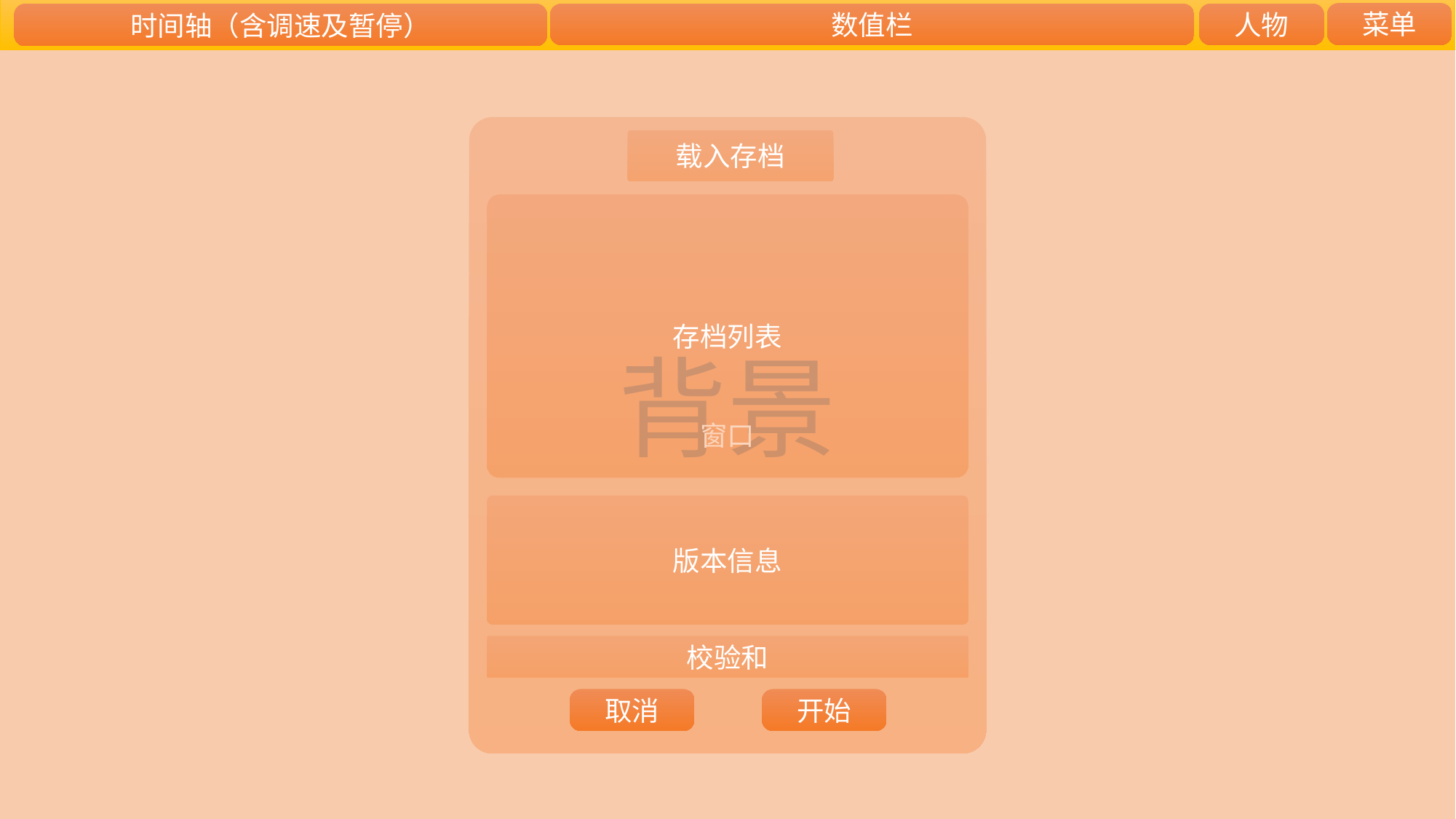

菜单
时间轴（含调速及暂停）
数值栏
人物
窗口
载入存档
存档列表
背景
版本信息
校验和
取消
开始